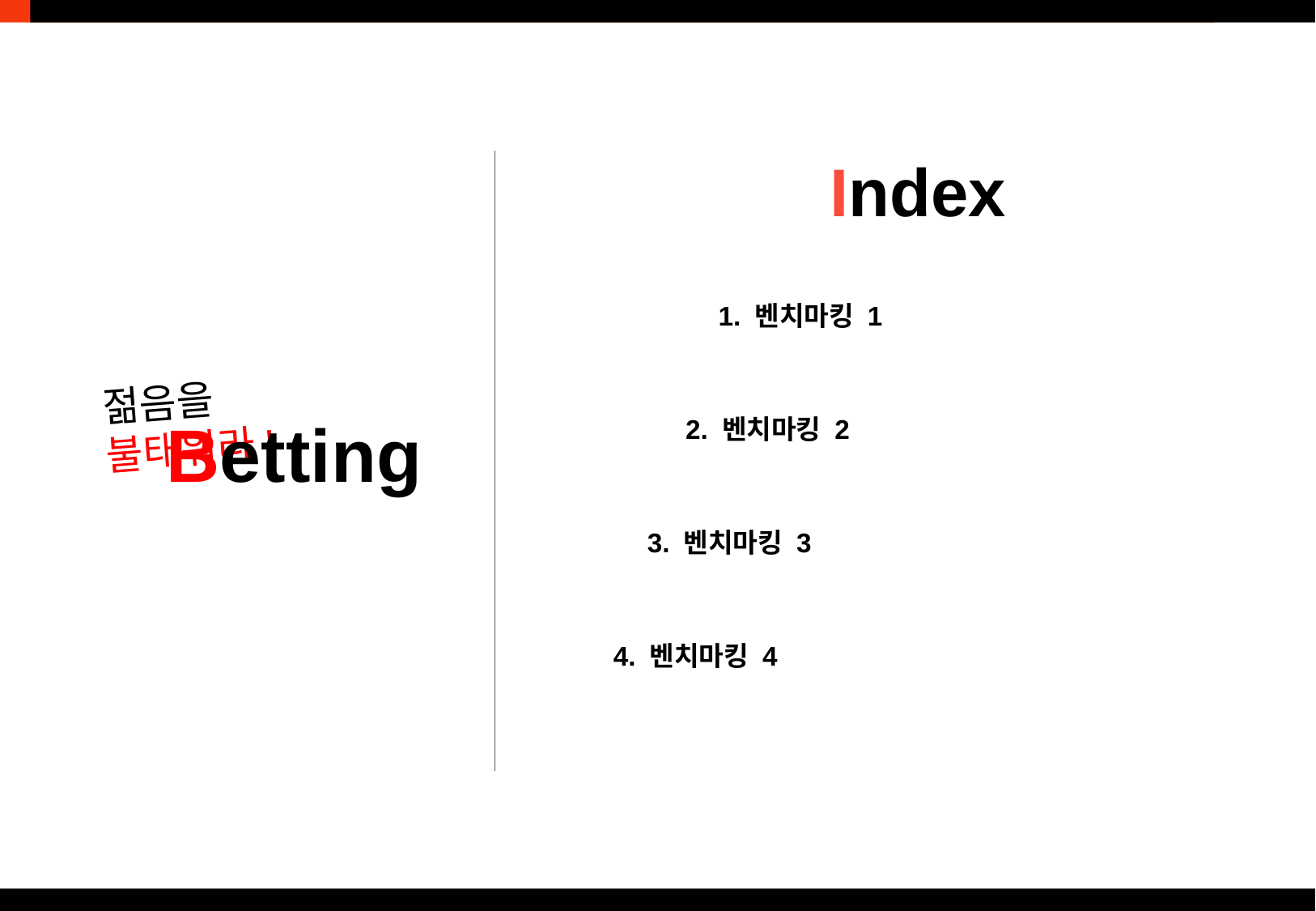

Index
1. 벤치마킹 1
2. 벤치마킹 2
3. 벤치마킹 3
4. 벤치마킹 4
젊음을 불태워라!
Betting